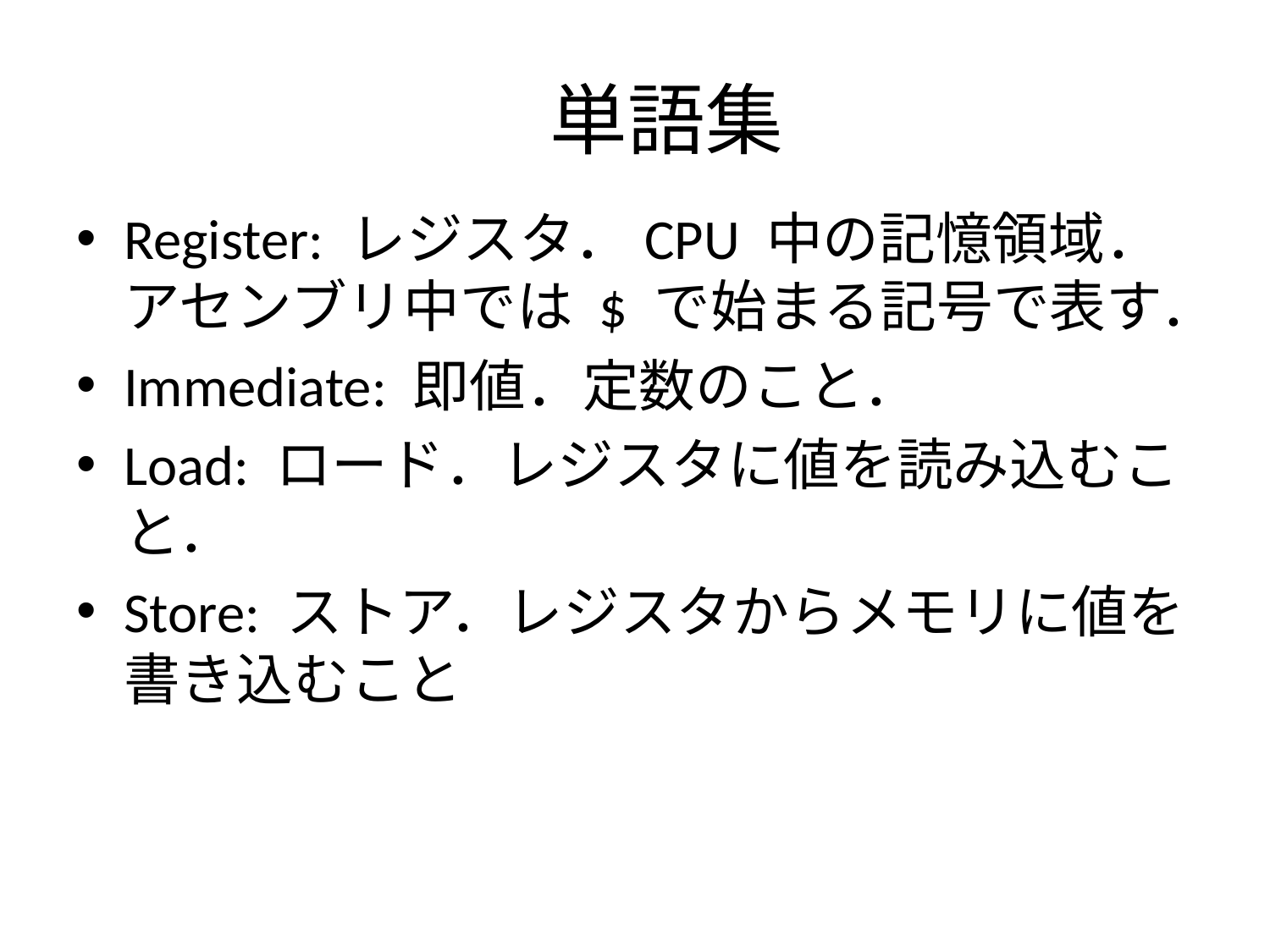

# 単語集
Register: レジスタ．CPU 中の記憶領域．アセンブリ中では $ で始まる記号で表す．
Immediate: 即値．定数のこと．
Load: ロード．レジスタに値を読み込むこと．
Store: ストア．レジスタからメモリに値を
書き込むこと